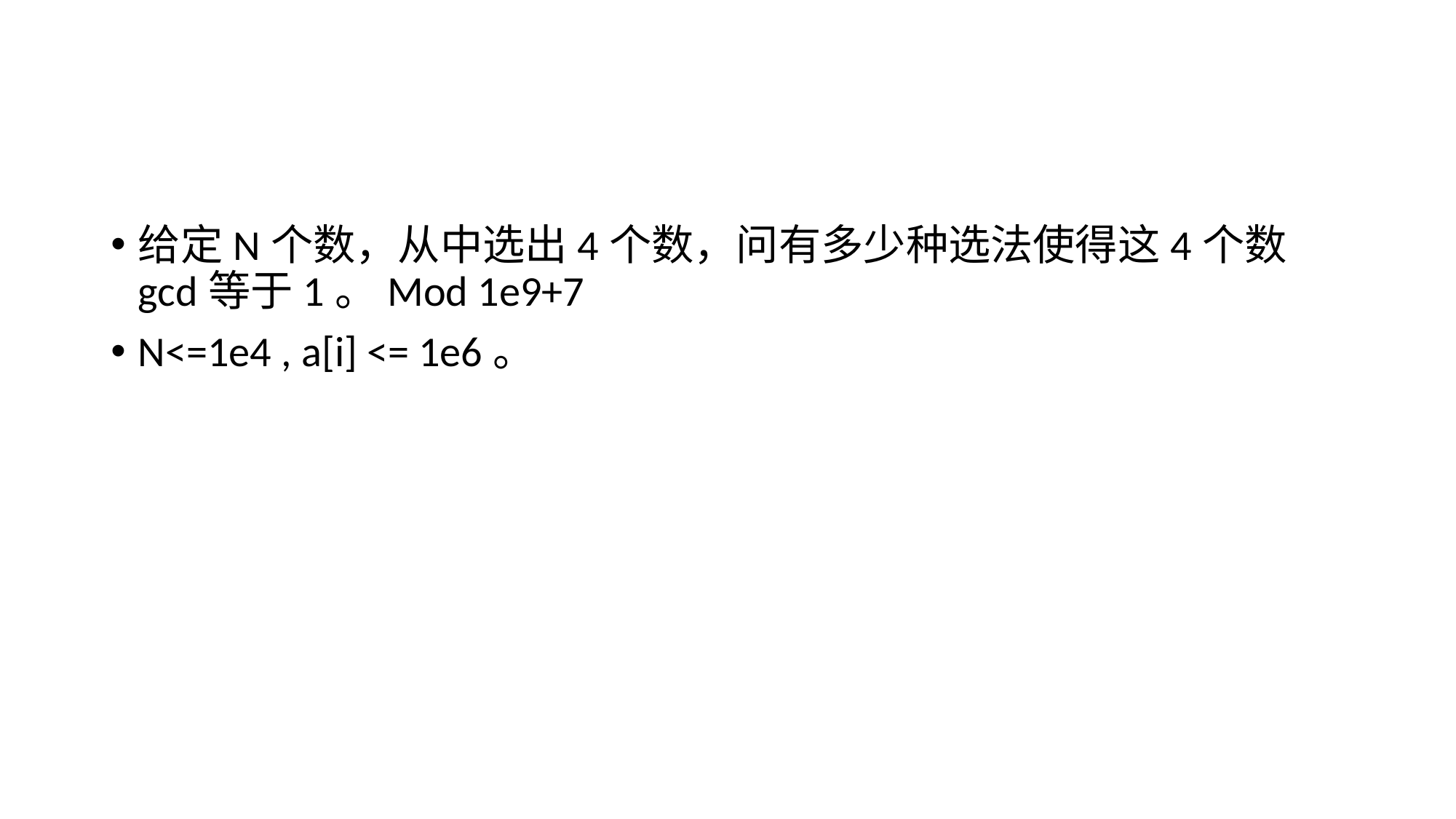

#
给定N个数，从中选出4个数，问有多少种选法使得这4个数gcd等于1。Mod 1e9+7
N<=1e4 , a[i] <= 1e6。